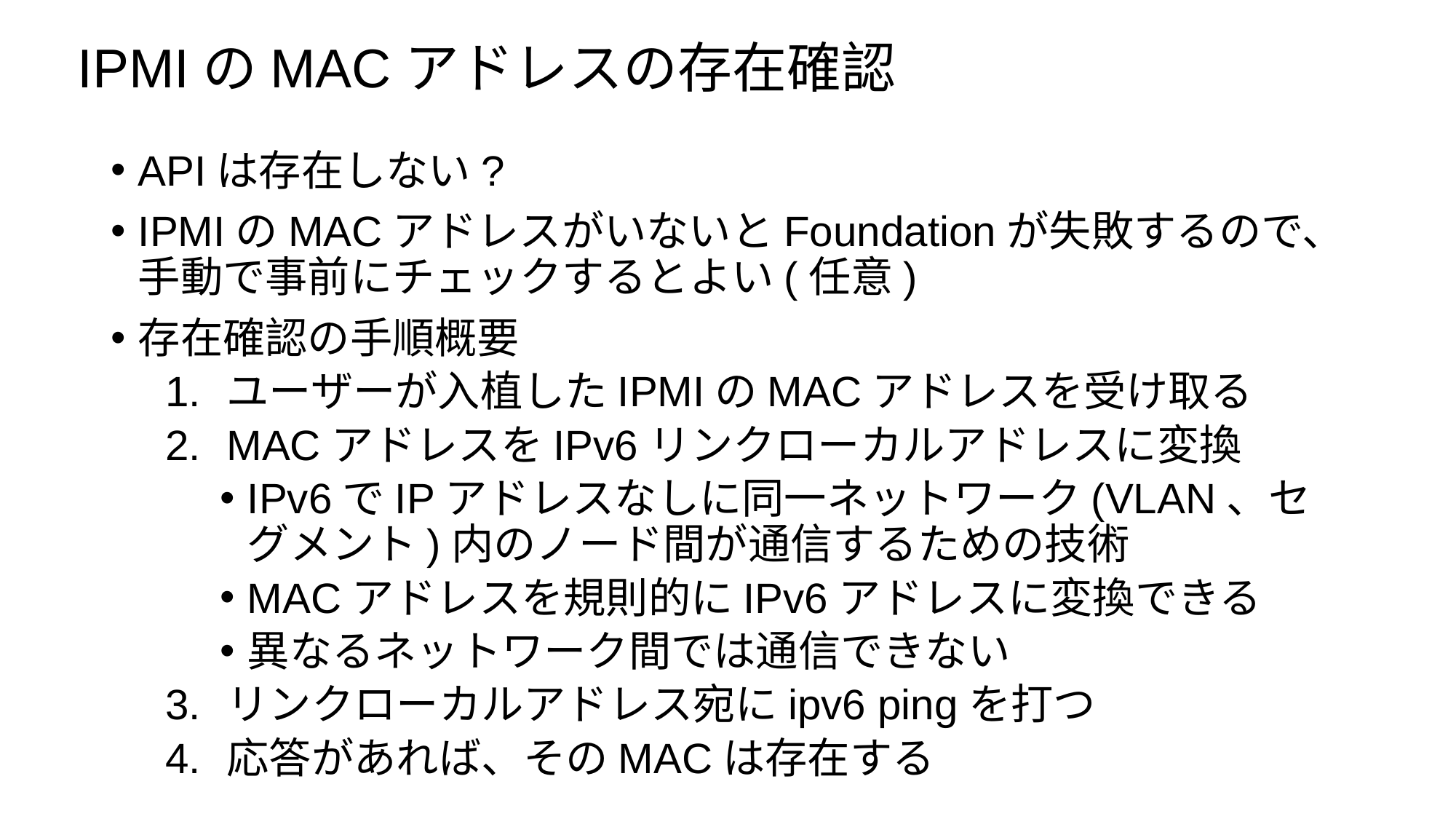

# IPMIのMACアドレスの存在確認
APIは存在しない?
IPMIのMACアドレスがいないとFoundationが失敗するので、手動で事前にチェックするとよい(任意)
存在確認の手順概要
ユーザーが入植したIPMIのMACアドレスを受け取る
MACアドレスをIPv6リンクローカルアドレスに変換
IPv6でIPアドレスなしに同一ネットワーク(VLAN、セグメント)内のノード間が通信するための技術
MACアドレスを規則的にIPv6アドレスに変換できる
異なるネットワーク間では通信できない
リンクローカルアドレス宛にipv6 pingを打つ
応答があれば、そのMACは存在する